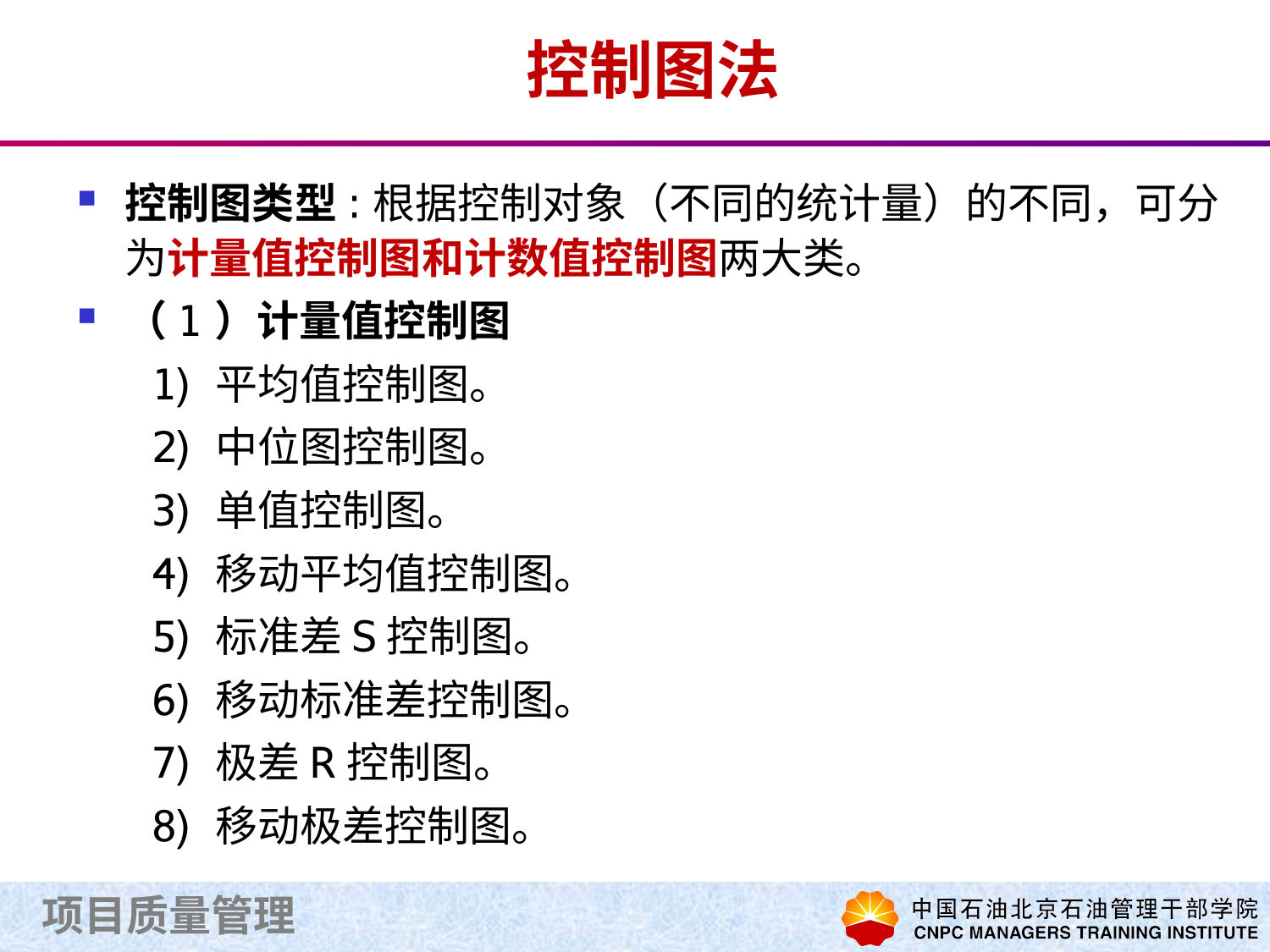

# 控制图法
控制图类型:根据控制对象（不同的统计量）的不同，可分为计量值控制图和计数值控制图两大类。
（1）计量值控制图
1) 平均值控制图。
2) 中位图控制图。
3) 单值控制图。
4) 移动平均值控制图。
5) 标准差S控制图。
6) 移动标准差控制图。
7) 极差R控制图。
8) 移动极差控制图。